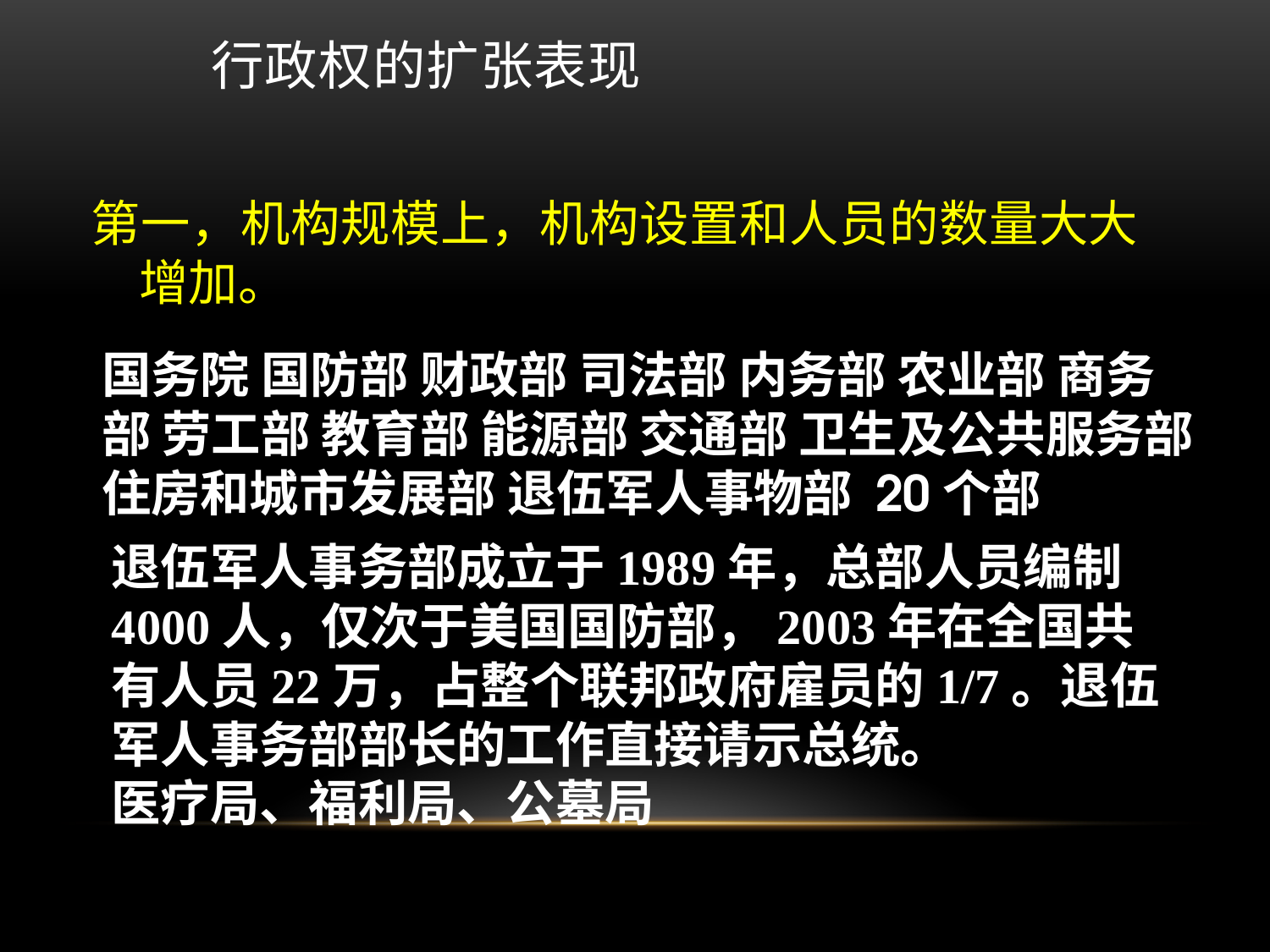

行政权的扩张表现
第一，机构规模上，机构设置和人员的数量大大增加。

国务院 国防部 财政部 司法部 内务部 农业部 商务部 劳工部 教育部 能源部 交通部 卫生及公共服务部 住房和城市发展部 退伍军人事物部 20个部
退伍军人事务部成立于1989年，总部人员编制4000人，仅次于美国国防部，2003年在全国共有人员22万，占整个联邦政府雇员的1/7。退伍军人事务部部长的工作直接请示总统。
医疗局、福利局、公墓局